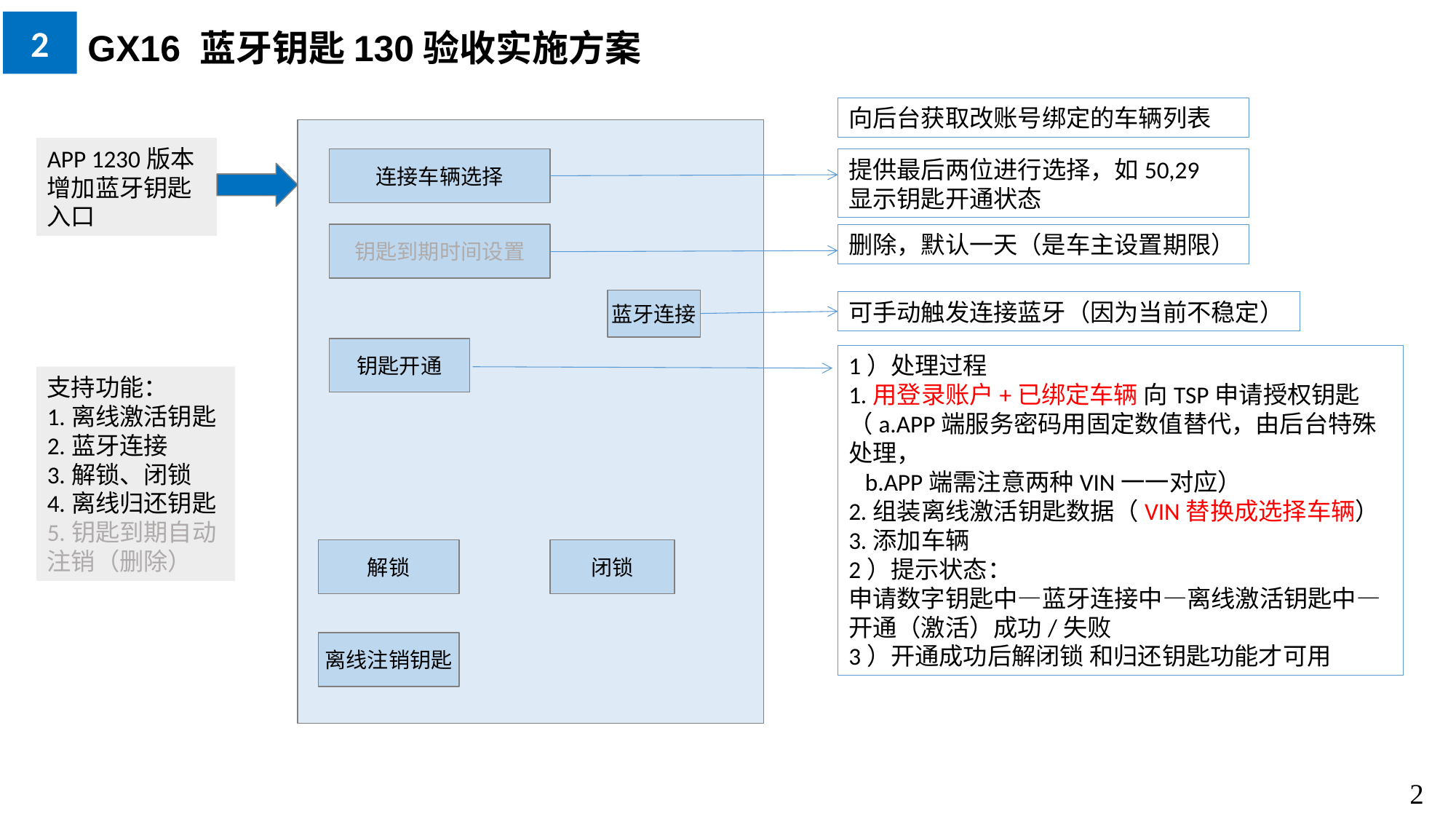

2
GX16 蓝牙钥匙130验收实施方案

向后台获取改账号绑定的车辆列表

APP 1230版本
增加蓝牙钥匙入口
连接车辆选择
提供最后两位进行选择，如50,29
显示钥匙开通状态

钥匙到期时间设置
删除，默认一天（是车主设置期限）
蓝牙连接
可手动触发连接蓝牙（因为当前不稳定）
钥匙开通
1）处理过程
1.用登录账户+已绑定车辆 向TSP申请授权钥匙
（a.APP端服务密码用固定数值替代，由后台特殊处理，
   b.APP端需注意两种VIN一一对应）
2.组装离线激活钥匙数据（VIN替换成选择车辆）
3.添加车辆
2）提示状态：
申请数字钥匙中—蓝牙连接中—离线激活钥匙中—开通（激活）成功/失败
3）开通成功后解闭锁 和归还钥匙功能才可用
支持功能：
1.离线激活钥匙
2.蓝牙连接
3.解锁、闭锁
4.离线归还钥匙
5.钥匙到期自动注销（删除）
解锁
闭锁
离线注销钥匙